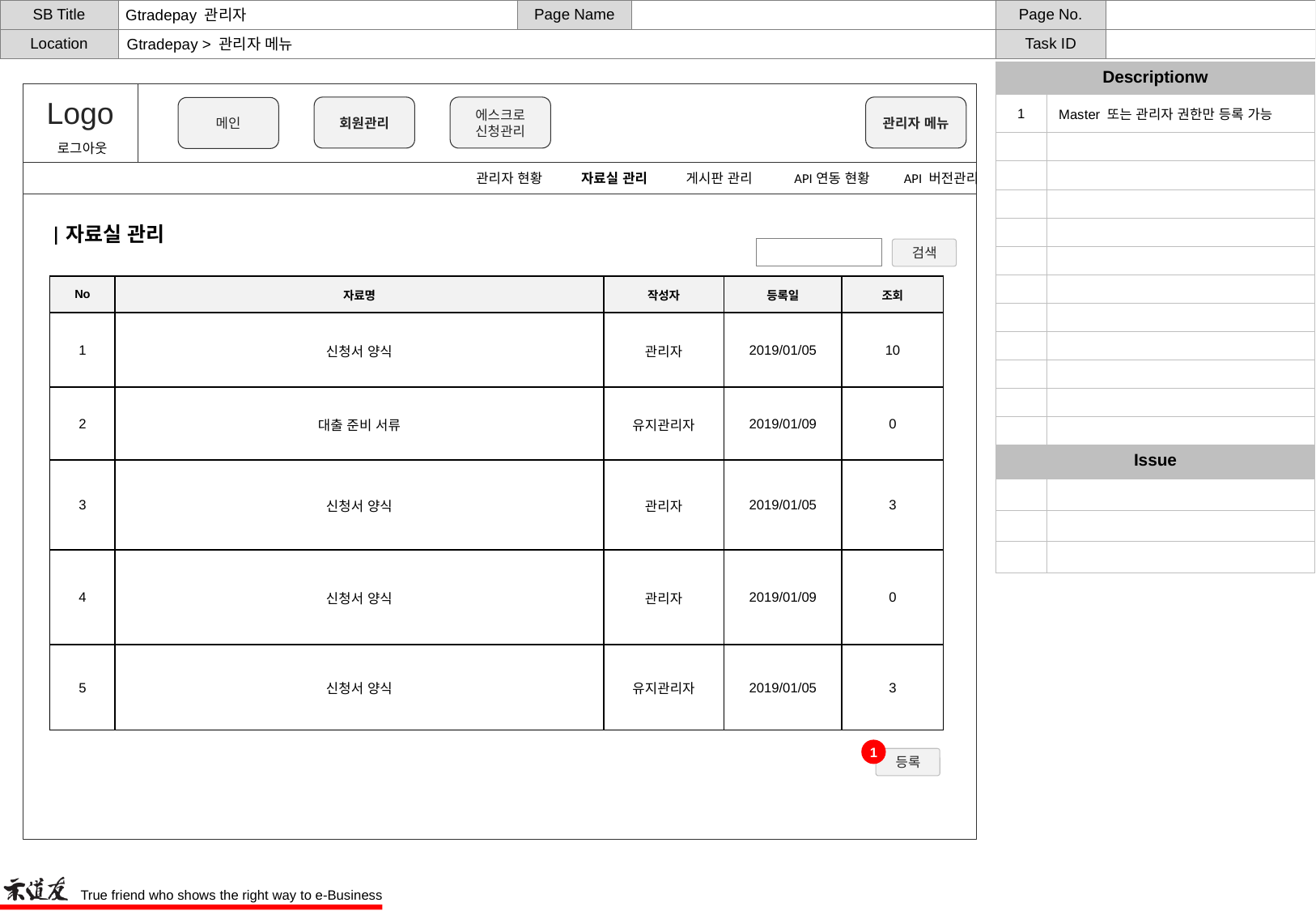

# Gtradepay 관리자
Gtradepay > 관리자 메뉴
| Descriptionw |  |
| --- | --- |
| 1 | Master 또는 관리자 권한만 등록 가능 |
|  |  |
|  |  |
|  |  |
|  |  |
|  |  |
|  |  |
|  |  |
|  |  |
|  |  |
|  |  |
|  |  |
| Issue |  |
|  |  |
|  |  |
|  |  |

Logo
로그아웃
회원관리
에스크로
신청관리
대출
신청현황
관리자 메뉴
메인

관리자 현황          자료실 관리          게시판 관리          API연동 현황        API 버전관리
|자료실 관리

검색
| No | 자료명 | 작성자 | 등록일 | 조회 |
| --- | --- | --- | --- | --- |
| 1 | 신청서 양식 | 관리자 | 2019/01/05 | 10 |
| 2 | 대출 준비 서류 | 유지관리자 | 2019/01/09 | 0 |
| 3 | 신청서 양식 | 관리자 | 2019/01/05 | 3 |
| 4 | 신청서 양식 | 관리자 | 2019/01/09 | 0 |
| 5 | 신청서 양식 | 유지관리자 | 2019/01/05 | 3 |
1
등록